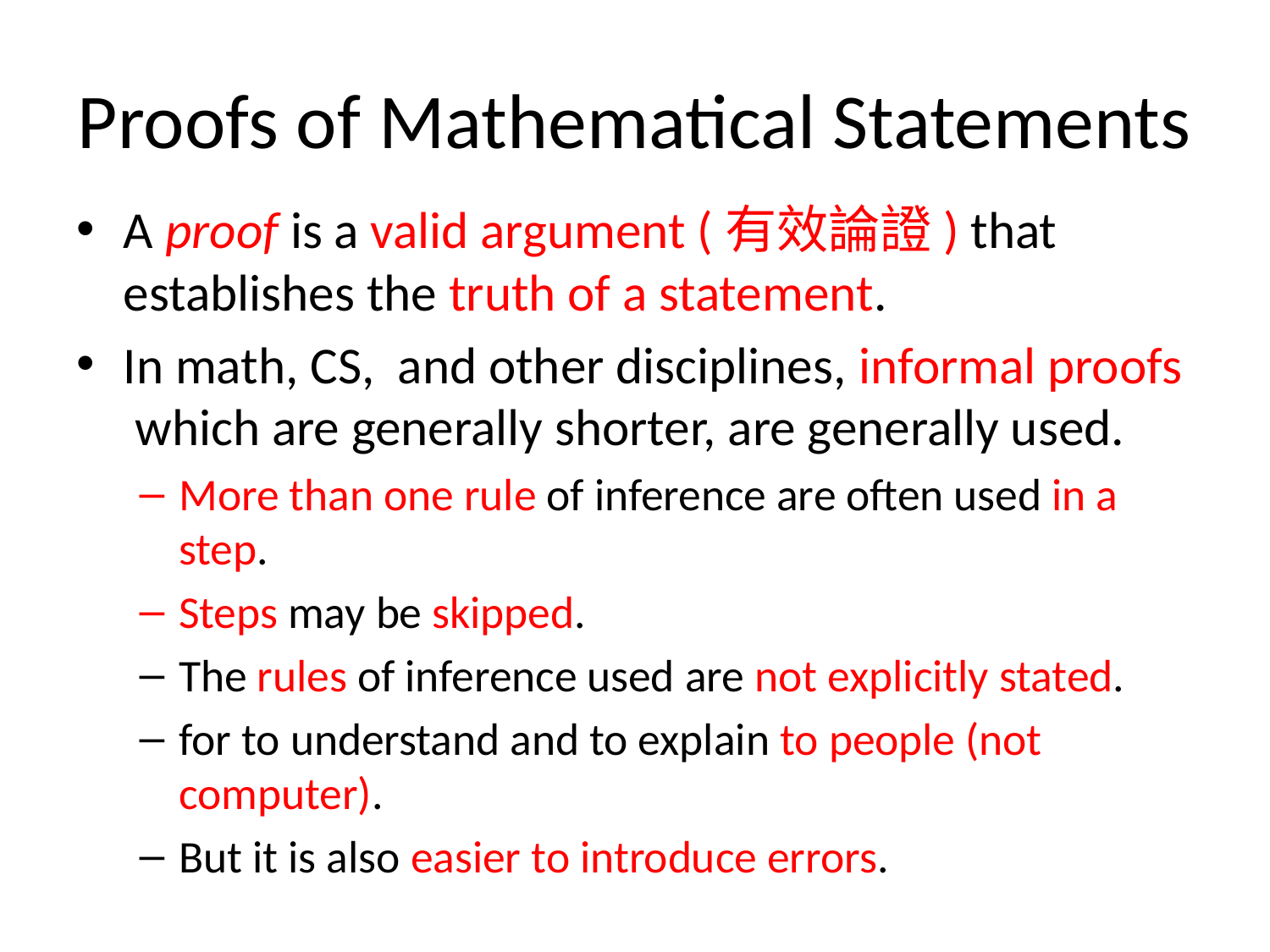

# Proofs of Mathematical Statements
A proof is a valid argument (有效論證) that establishes the truth of a statement.
In math, CS,  and other disciplines, informal proofs  which are generally shorter, are generally used.
More than one rule of inference are often used in a step.
Steps may be skipped.
The rules of inference used are not explicitly stated.
for to understand and to explain to people (not computer).
But it is also easier to introduce errors.